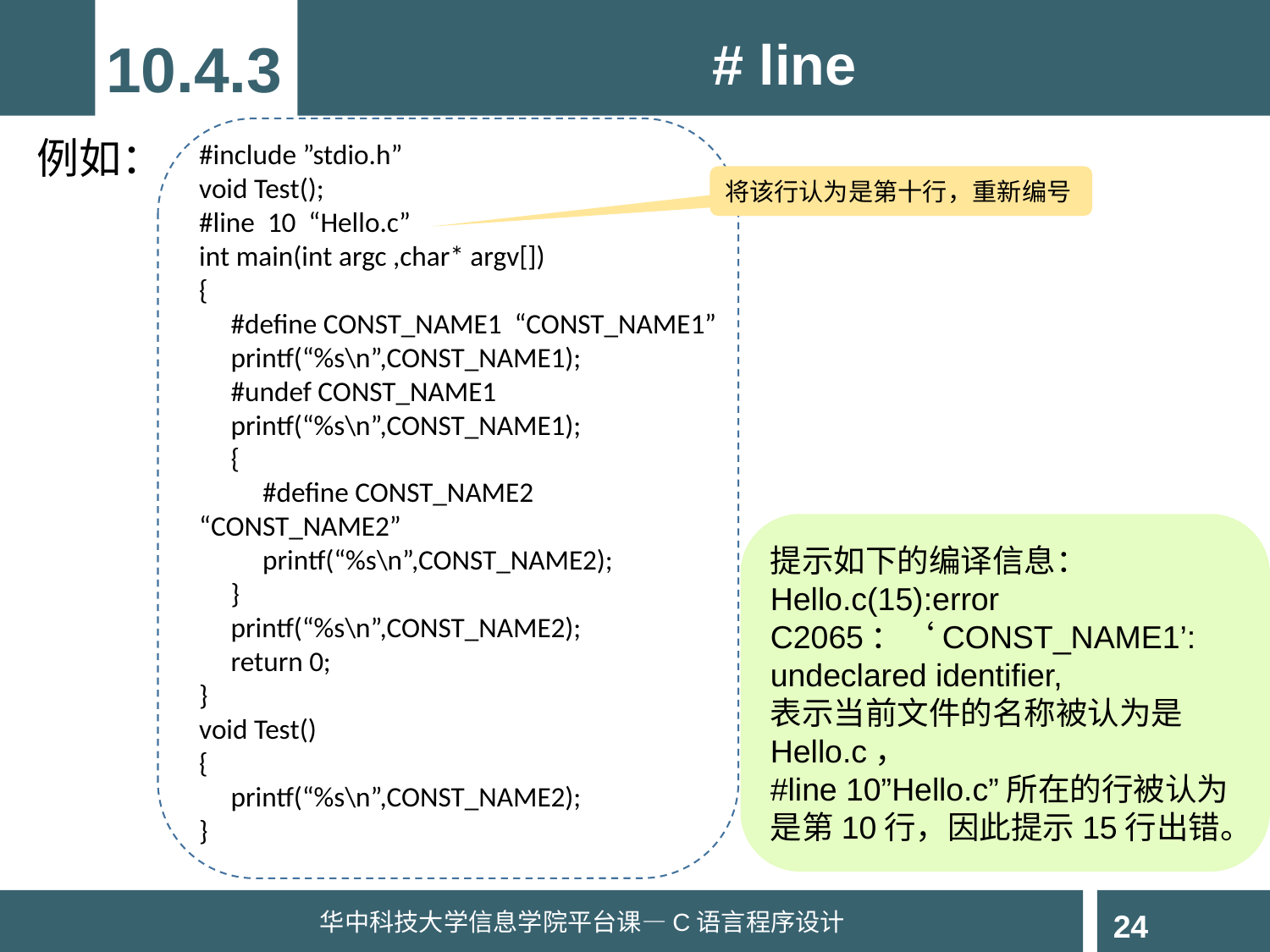

10.4.3
# line
例如：

#include ”stdio.h”
void Test();
#line  10  “Hello.c”
int main(int argc ,char* argv[])
{
     #define CONST_NAME1  “CONST_NAME1”
     printf(“%s\n”,CONST_NAME1);
     #undef CONST_NAME1
     printf(“%s\n”,CONST_NAME1);
     {
          #define CONST_NAME2 “CONST_NAME2”
          printf(“%s\n”,CONST_NAME2);
     }
     printf(“%s\n”,CONST_NAME2);
     return 0;
}
void Test()
{
     printf(“%s\n”,CONST_NAME2);
}
将该行认为是第十行，重新编号
提示如下的编译信息：Hello.c(15):error C2065：‘CONST_NAME1’:
undeclared identifier,
表示当前文件的名称被认为是Hello.c，
#line 10”Hello.c”所在的行被认为是第10行，因此提示15行出错。